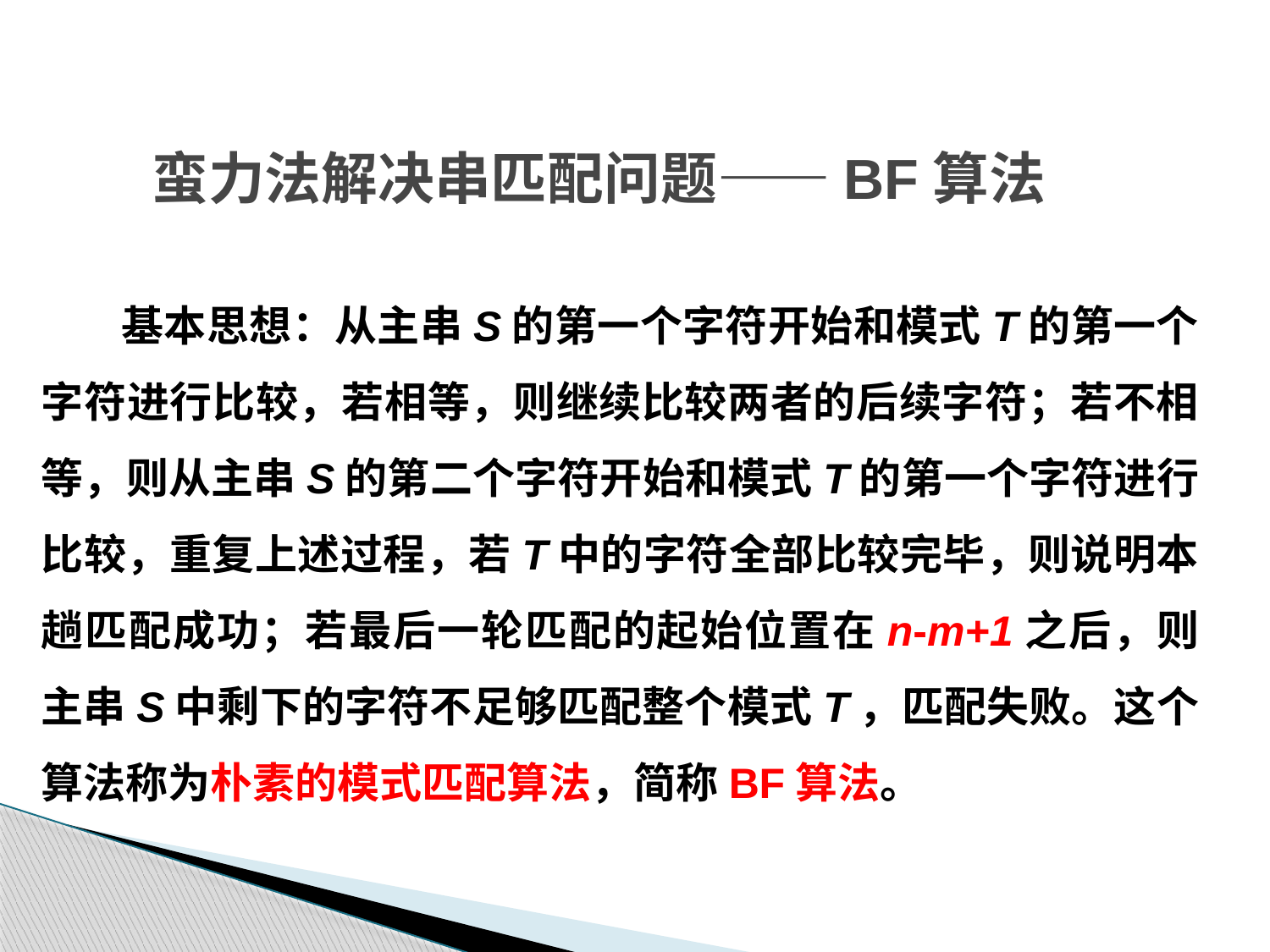

蛮力法解决串匹配问题——BF算法
       基本思想：从主串S的第一个字符开始和模式T的第一个字符进行比较，若相等，则继续比较两者的后续字符；若不相等，则从主串S的第二个字符开始和模式T的第一个字符进行比较，重复上述过程，若T中的字符全部比较完毕，则说明本趟匹配成功；若最后一轮匹配的起始位置在n-m+1之后，则主串S中剩下的字符不足够匹配整个模式T，匹配失败。这个算法称为朴素的模式匹配算法，简称BF算法。